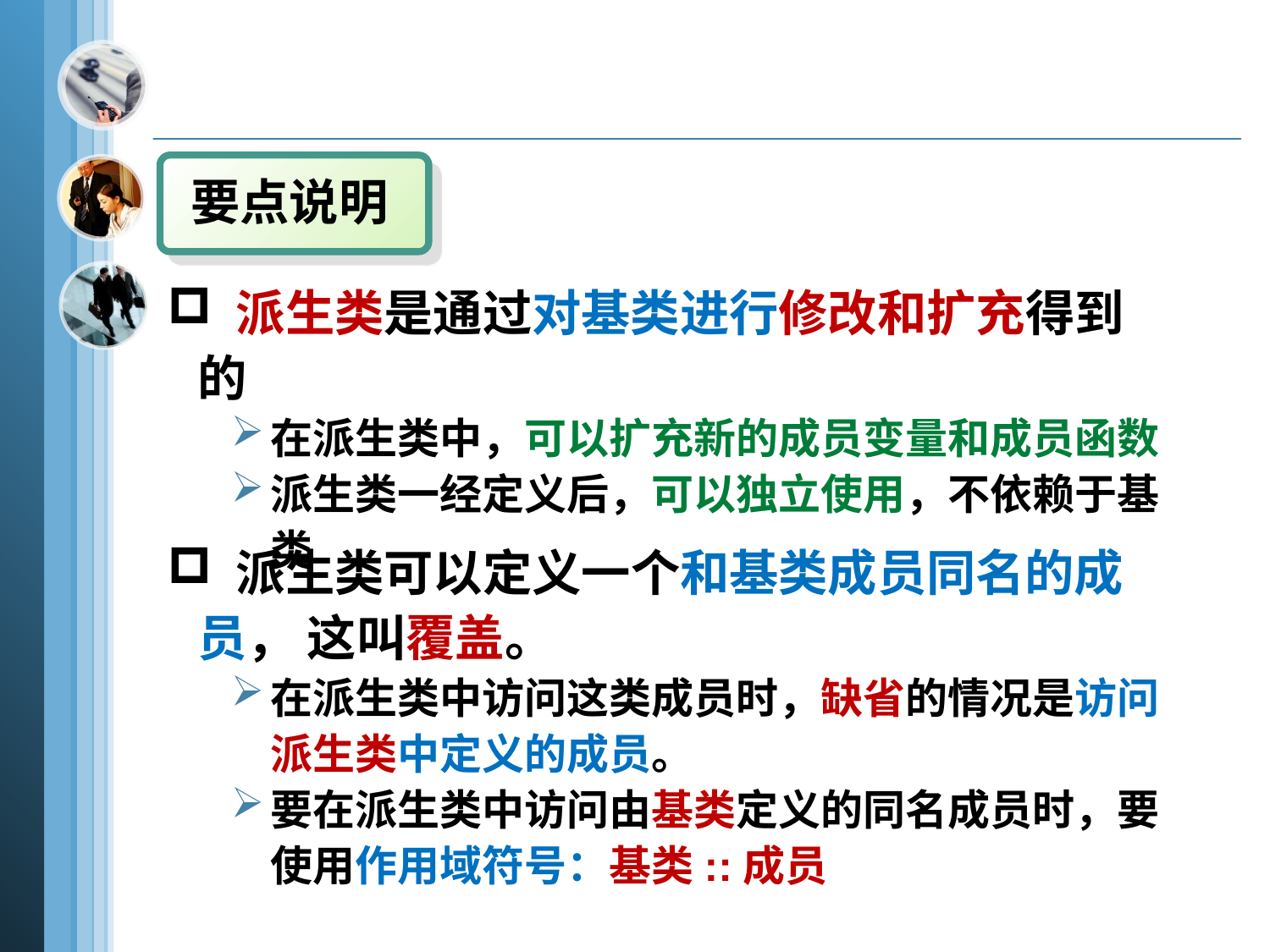

要点说明
 派生类是通过对基类进行修改和扩充得到的
在派生类中，可以扩充新的成员变量和成员函数
派生类一经定义后，可以独立使用，不依赖于基类
 派生类可以定义一个和基类成员同名的成员， 这叫覆盖。
在派生类中访问这类成员时，缺省的情况是访问派生类中定义的成员。
要在派生类中访问由基类定义的同名成员时，要使用作用域符号：基类::成员